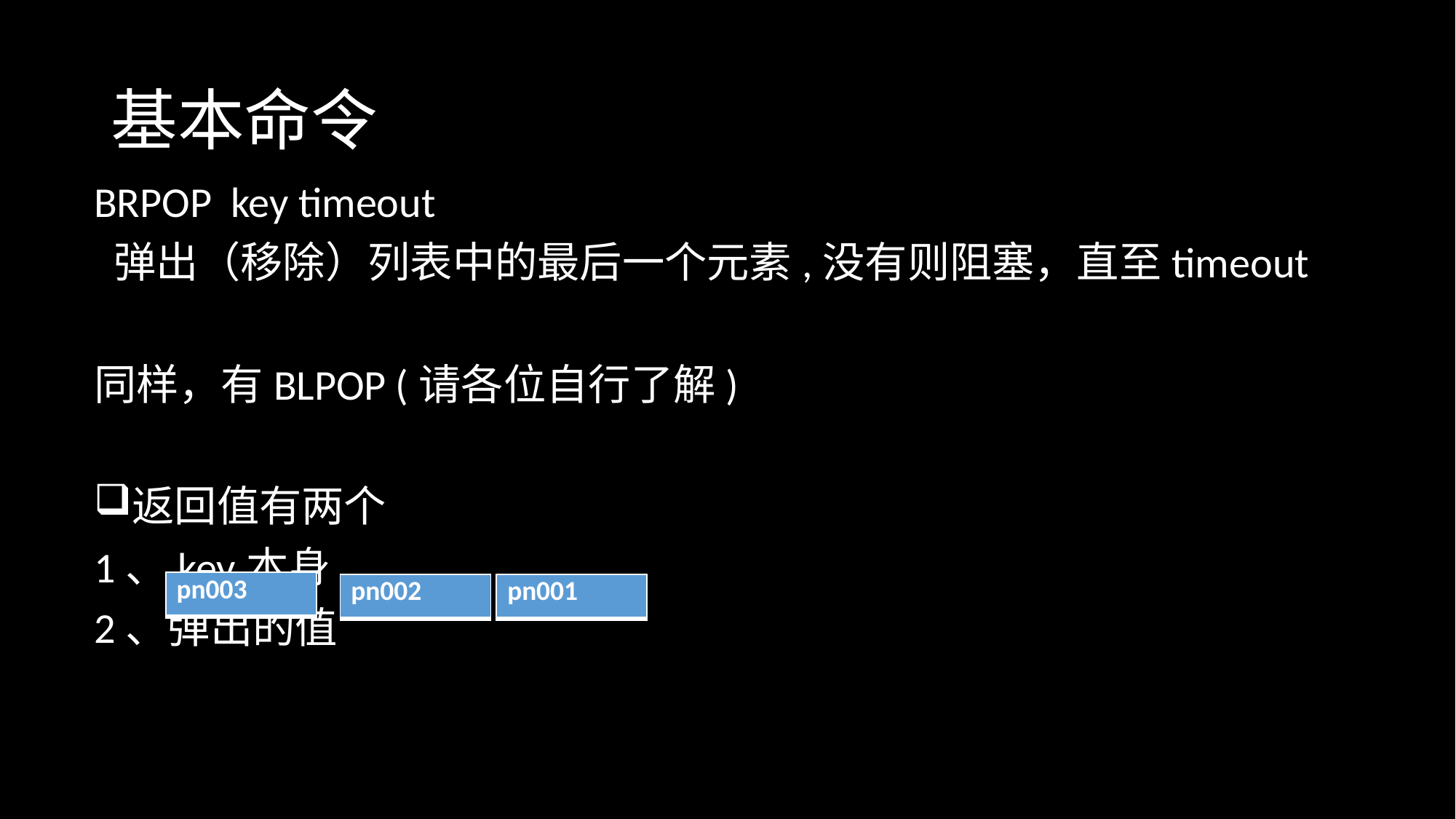

# 基本命令
BRPOP  key timeout
 弹出（移除）列表中的最后一个元素,没有则阻塞，直至timeout

同样，有BLPOP (请各位自行了解)

返回值有两个
1、key本身
2、弹出的值
| pn003 |
| --- |
| pn002 |
| --- |
| pn001 |
| --- |